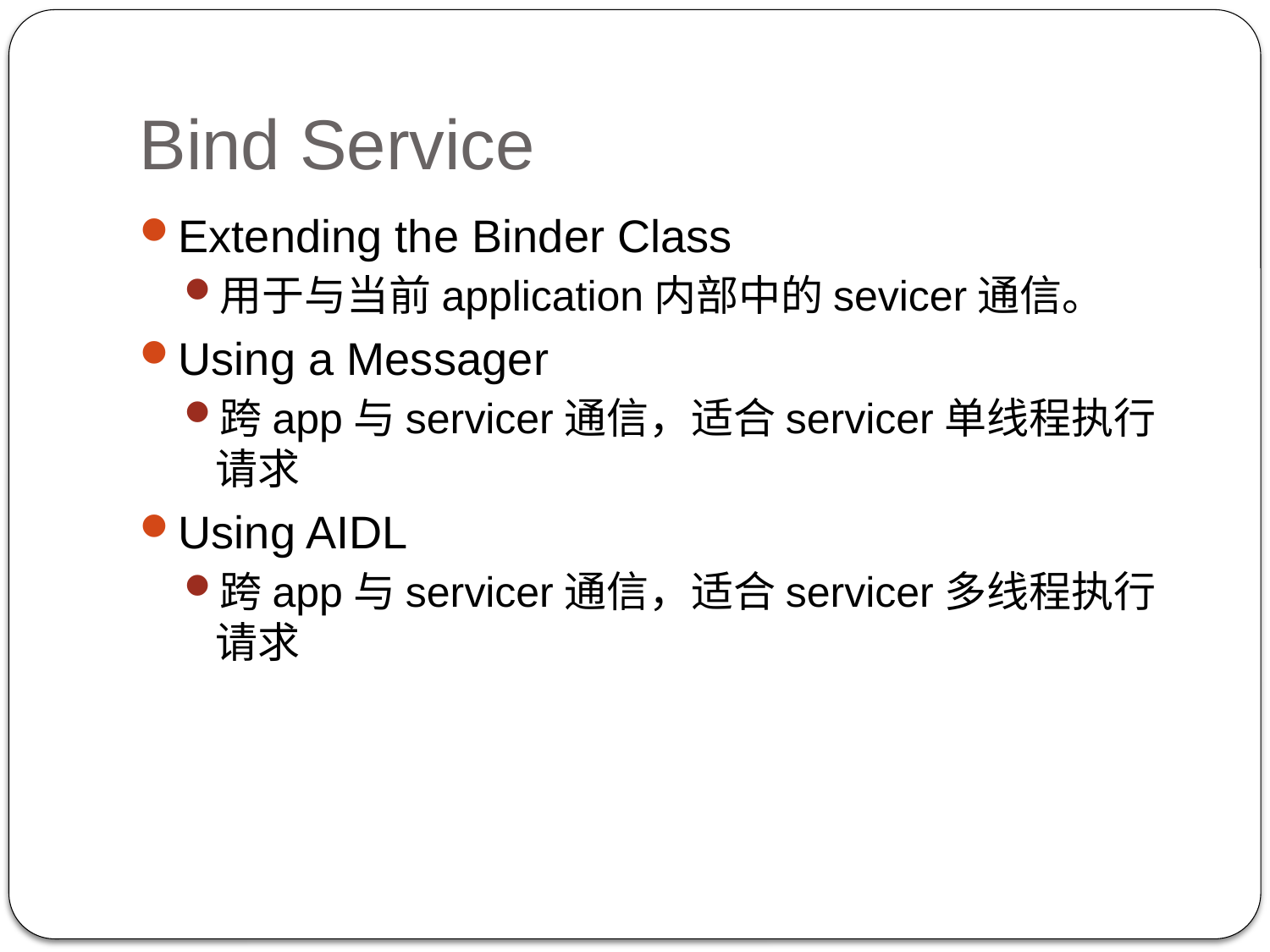

# Bind Service
Extending the Binder Class
用于与当前application内部中的sevicer通信。
Using a Messager
跨app与servicer通信，适合servicer单线程执行请求
Using AIDL
跨app与servicer通信，适合servicer多线程执行请求